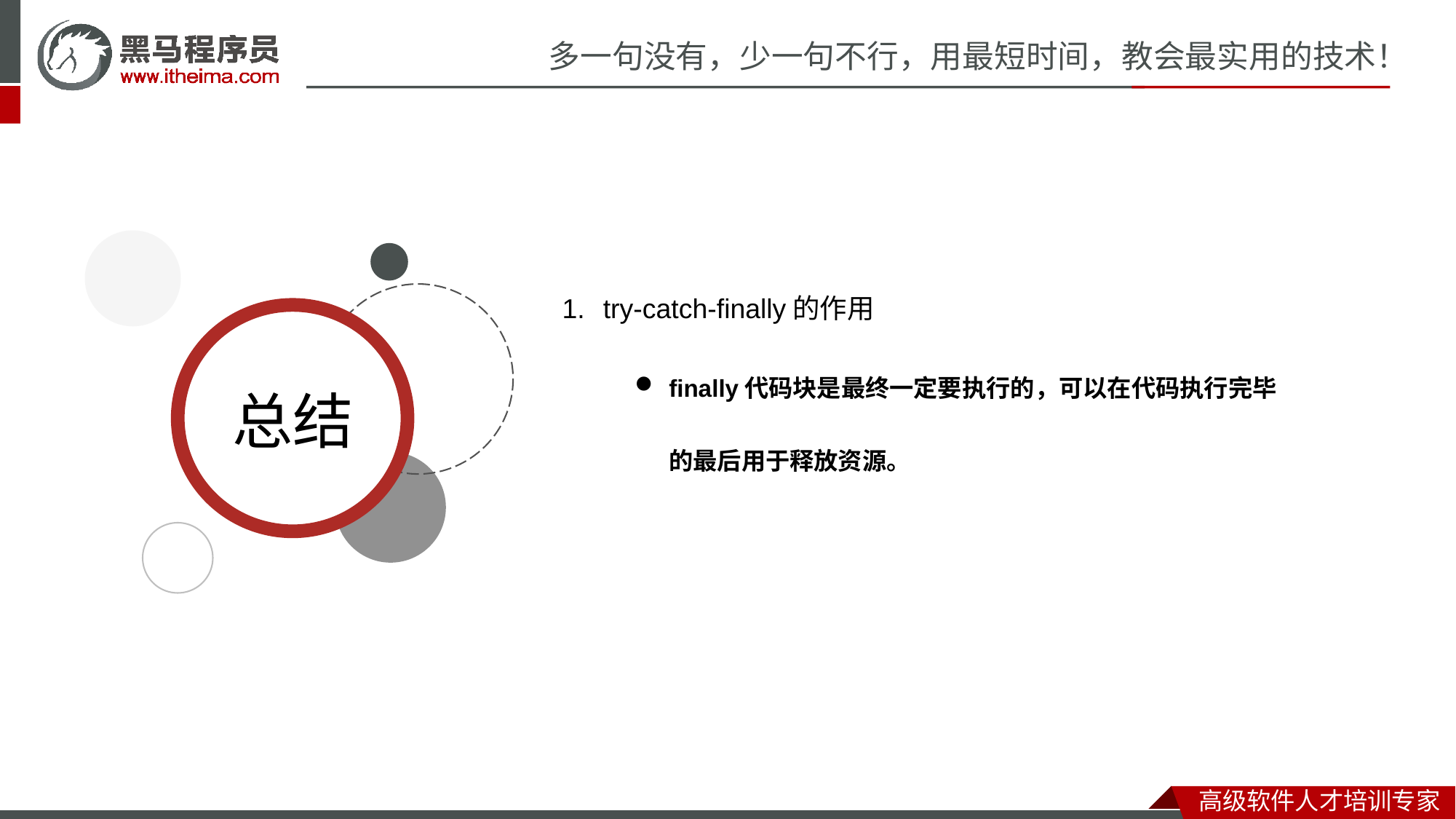

try-catch-finally的作用
finally代码块是最终一定要执行的，可以在代码执行完毕的最后用于释放资源。